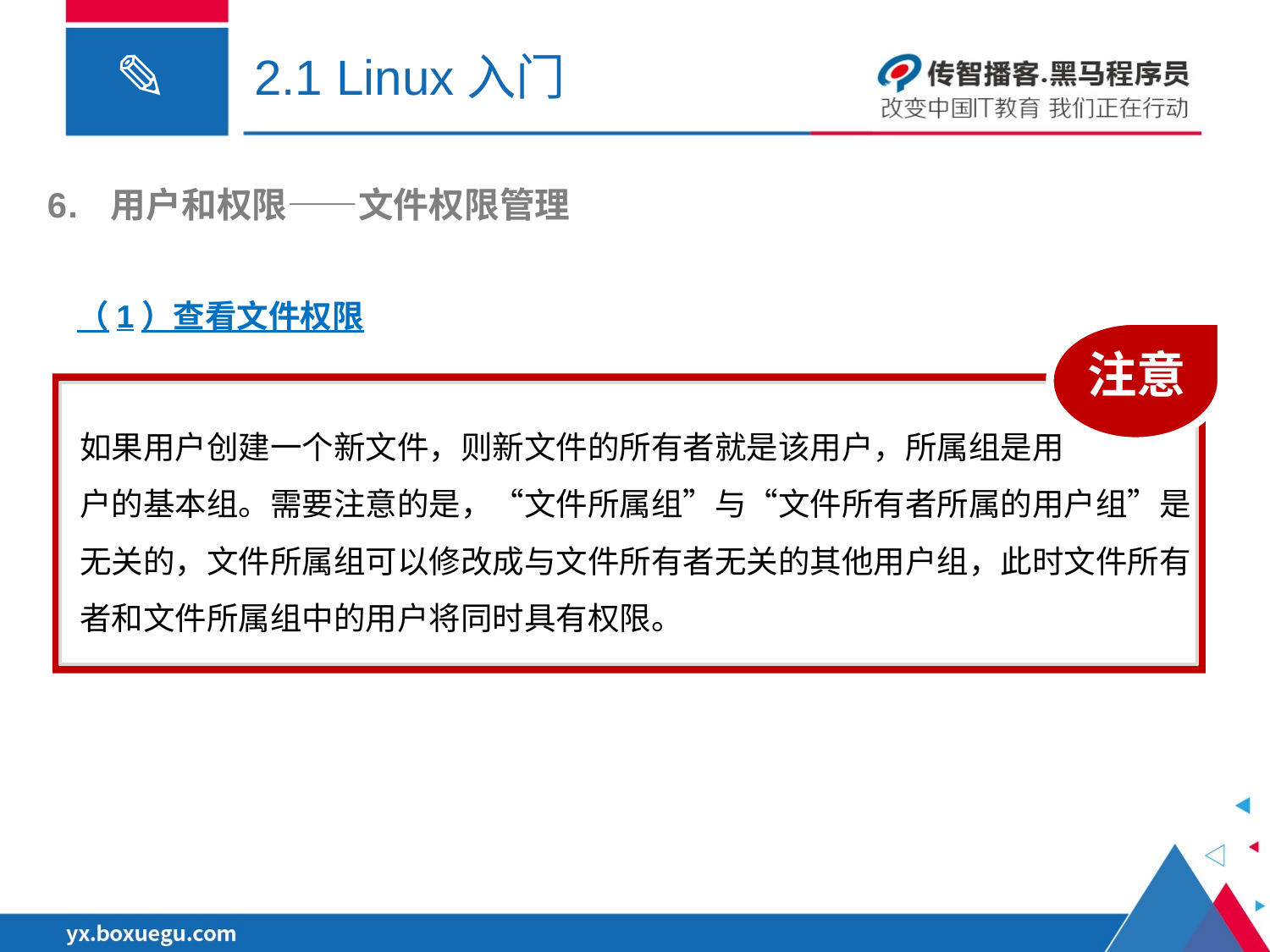

# 2.1 Linux入门
用户和权限——文件权限管理
（1）查看文件权限

注意

如果用户创建一个新文件，则新文件的所有者就是该用户，所属组是用
户的基本组。需要注意的是，“文件所属组”与“文件所有者所属的用户组”是无关的，文件所属组可以修改成与文件所有者无关的其他用户组，此时文件所有者和文件所属组中的用户将同时具有权限。